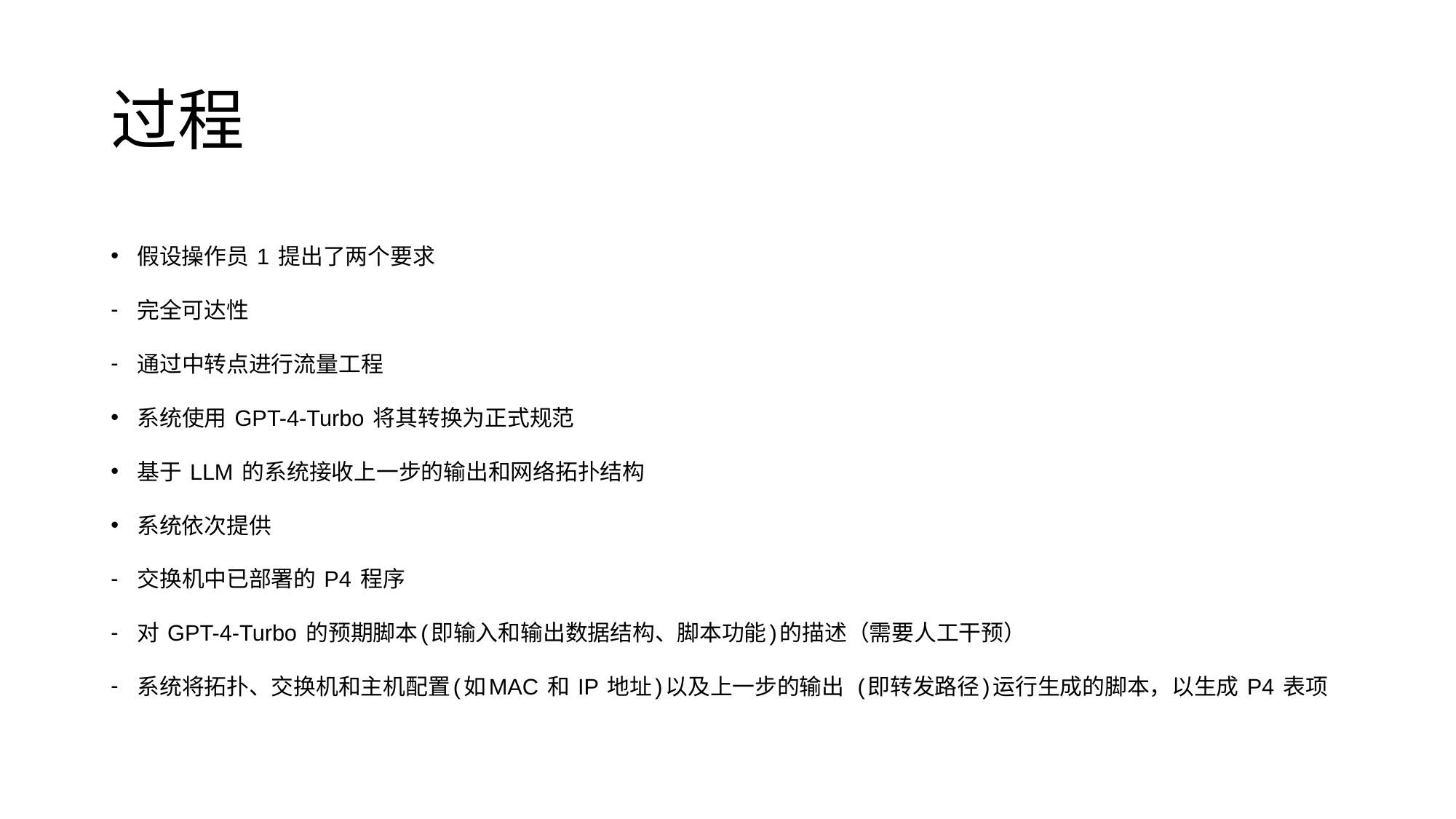

# 过程
假设操作员 1 提出了两个要求
完全可达性
通过中转点进行流量工程
系统使用 GPT-4-Turbo 将其转换为正式规范
基于 LLM 的系统接收上一步的输出和网络拓扑结构
系统依次提供
交换机中已部署的 P4 程序
对 GPT-4-Turbo 的预期脚本(即输入和输出数据结构、脚本功能)的描述（需要人工干预）
系统将拓扑、交换机和主机配置(如MAC 和 IP 地址)以及上一步的输出  (即转发路径)运行生成的脚本，以生成 P4 表项